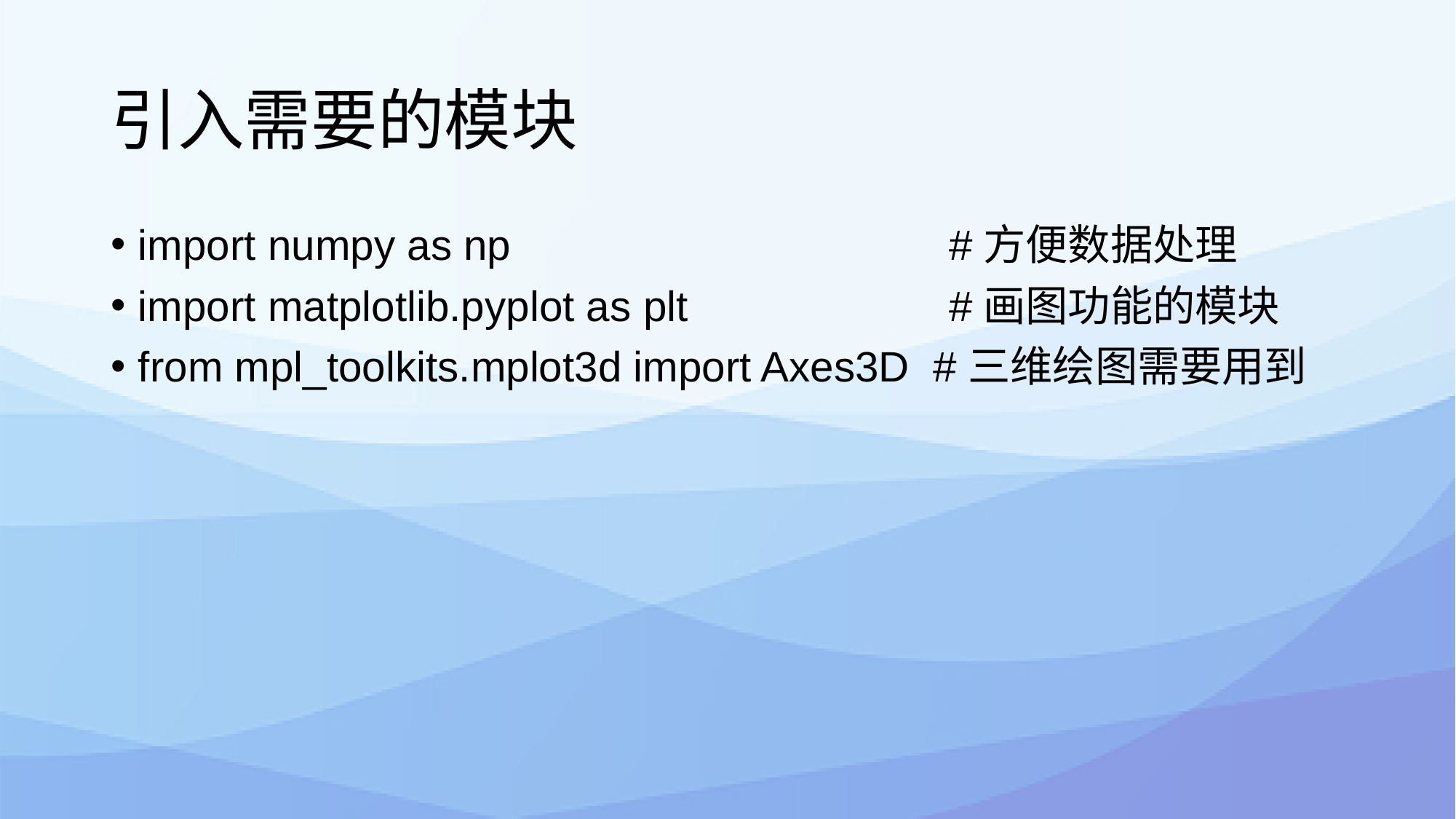

# 引入需要的模块
import numpy as np				    #方便数据处理
import matplotlib.pyplot as plt		    #画图功能的模块
from mpl_toolkits.mplot3d import Axes3D  #三维绘图需要用到